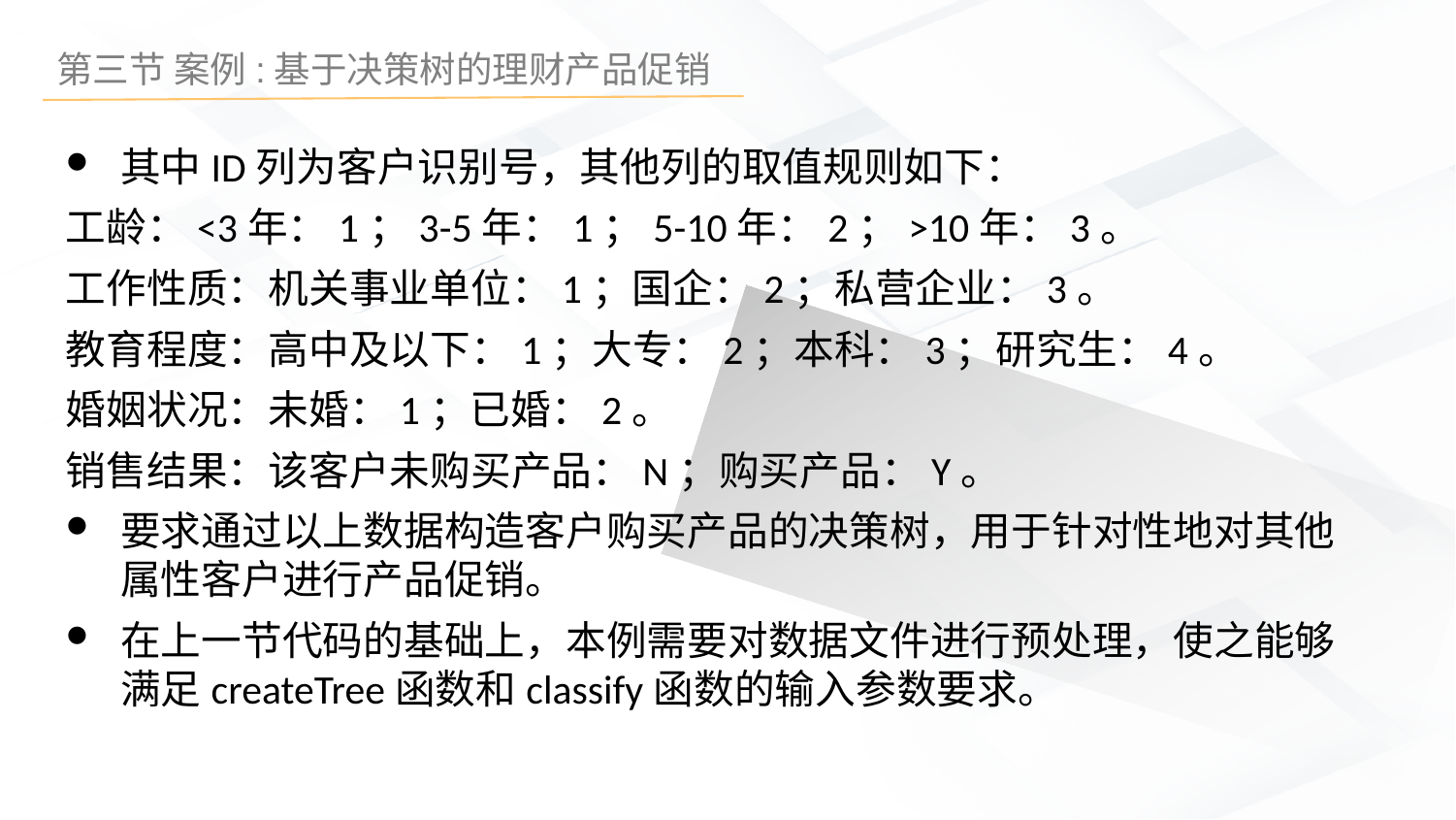

其中ID列为客户识别号，其他列的取值规则如下：
工龄：<3年：1；3-5年：1；5-10年：2；>10年：3。
工作性质：机关事业单位：1；国企：2；私营企业：3。
教育程度：高中及以下：1；大专：2；本科：3；研究生：4。
婚姻状况：未婚：1；已婚：2。
销售结果：该客户未购买产品：N；购买产品：Y。
要求通过以上数据构造客户购买产品的决策树，用于针对性地对其他属性客户进行产品促销。
在上一节代码的基础上，本例需要对数据文件进行预处理，使之能够满足createTree函数和classify函数的输入参数要求。